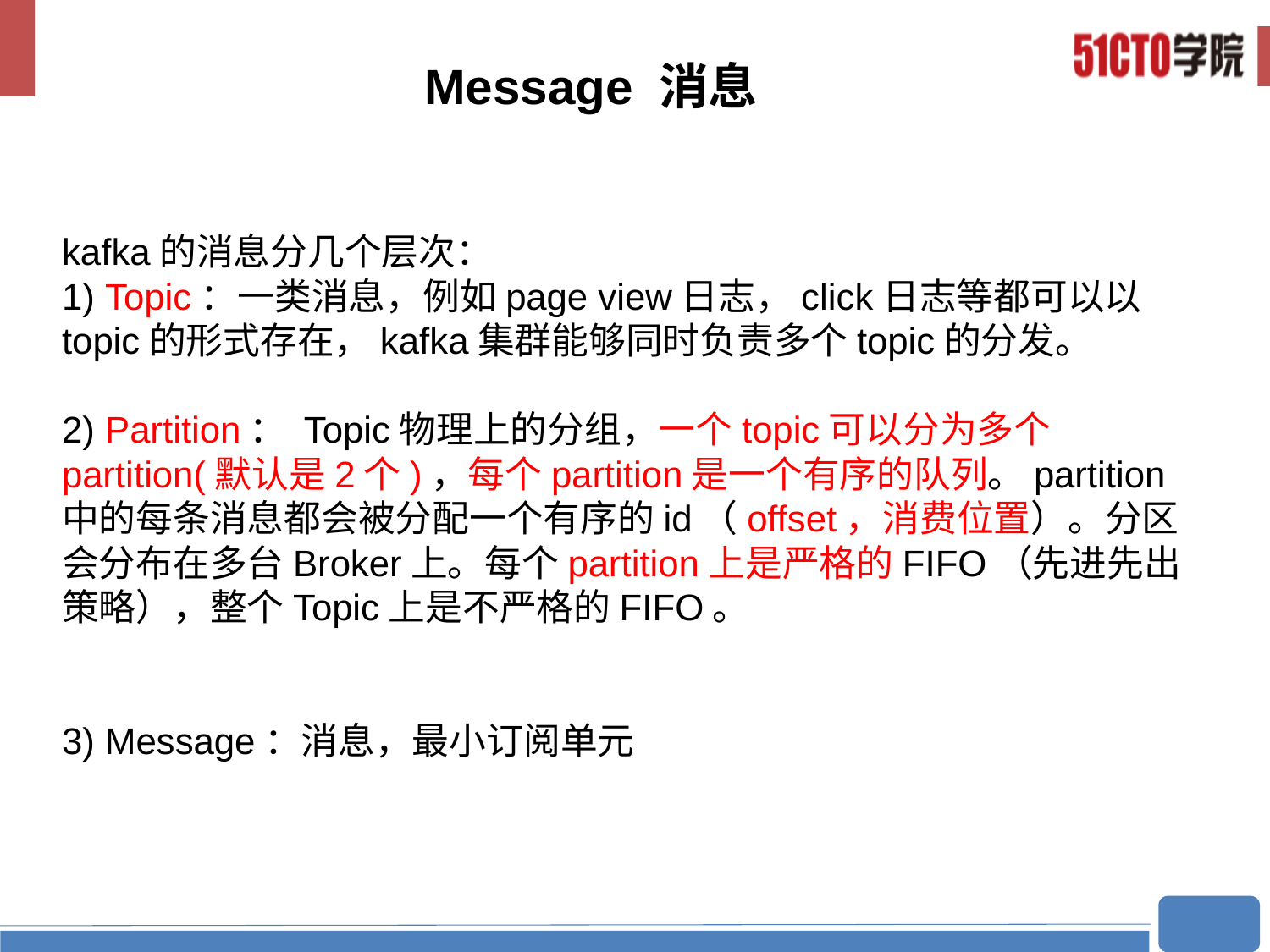

# Message 消息
kafka的消息分几个层次：
1) Topic：一类消息，例如page view日志，click日志等都可以以topic的形式存在，kafka集群能够同时负责多个topic的分发。
2) Partition： Topic物理上的分组，一个topic可以分为多个partition(默认是2个)，每个partition是一个有序的队列。partition中的每条消息都会被分配一个有序的id（offset，消费位置）。分区会分布在多台Broker上。每个partition上是严格的FIFO（先进先出策略），整个Topic上是不严格的FIFO。

3) Message：消息，最小订阅单元